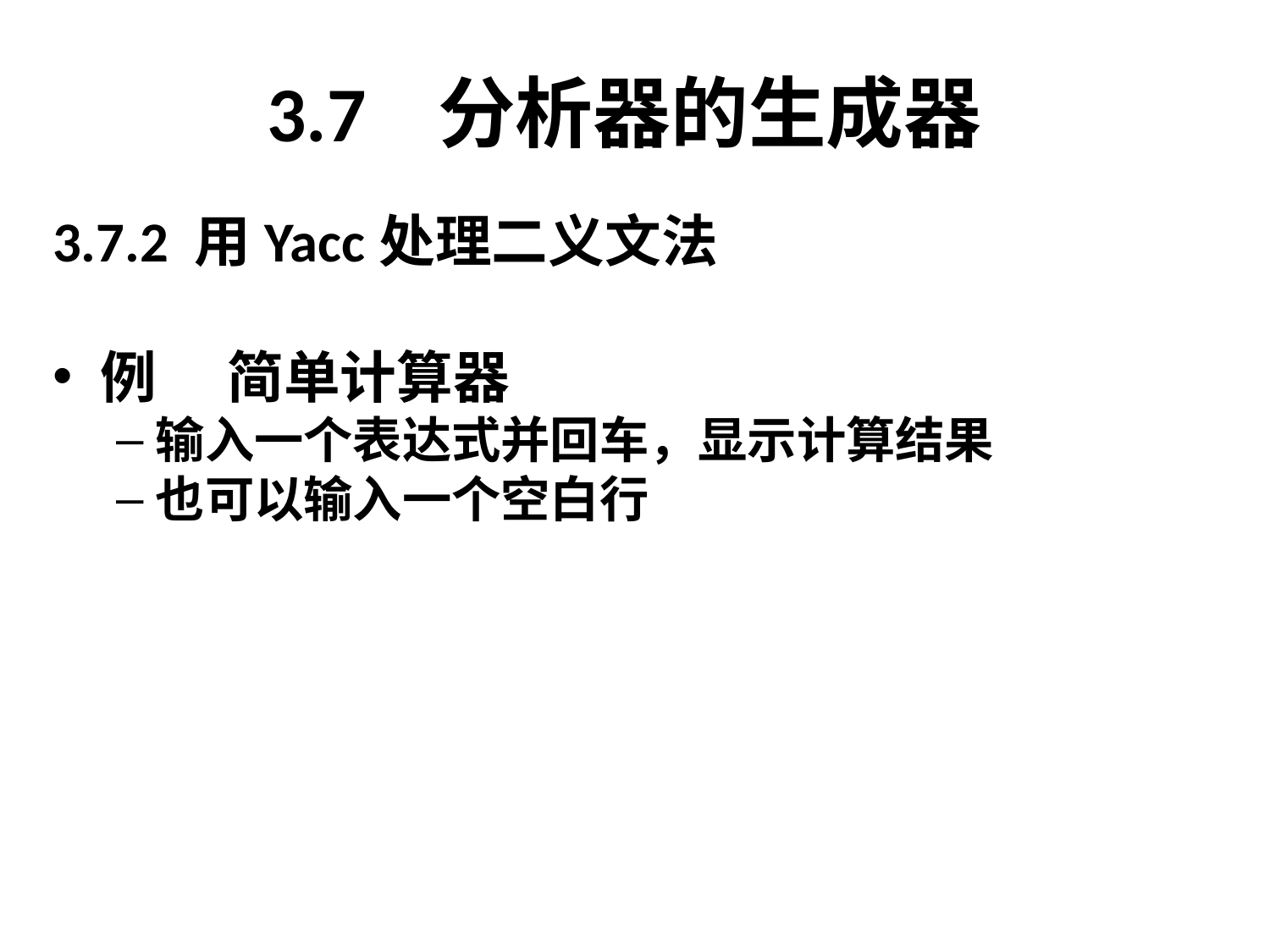

# 3.7   分析器的生成器
3.7.2 用Yacc处理二义文法

例	简单计算器
输入一个表达式并回车，显示计算结果
也可以输入一个空白行